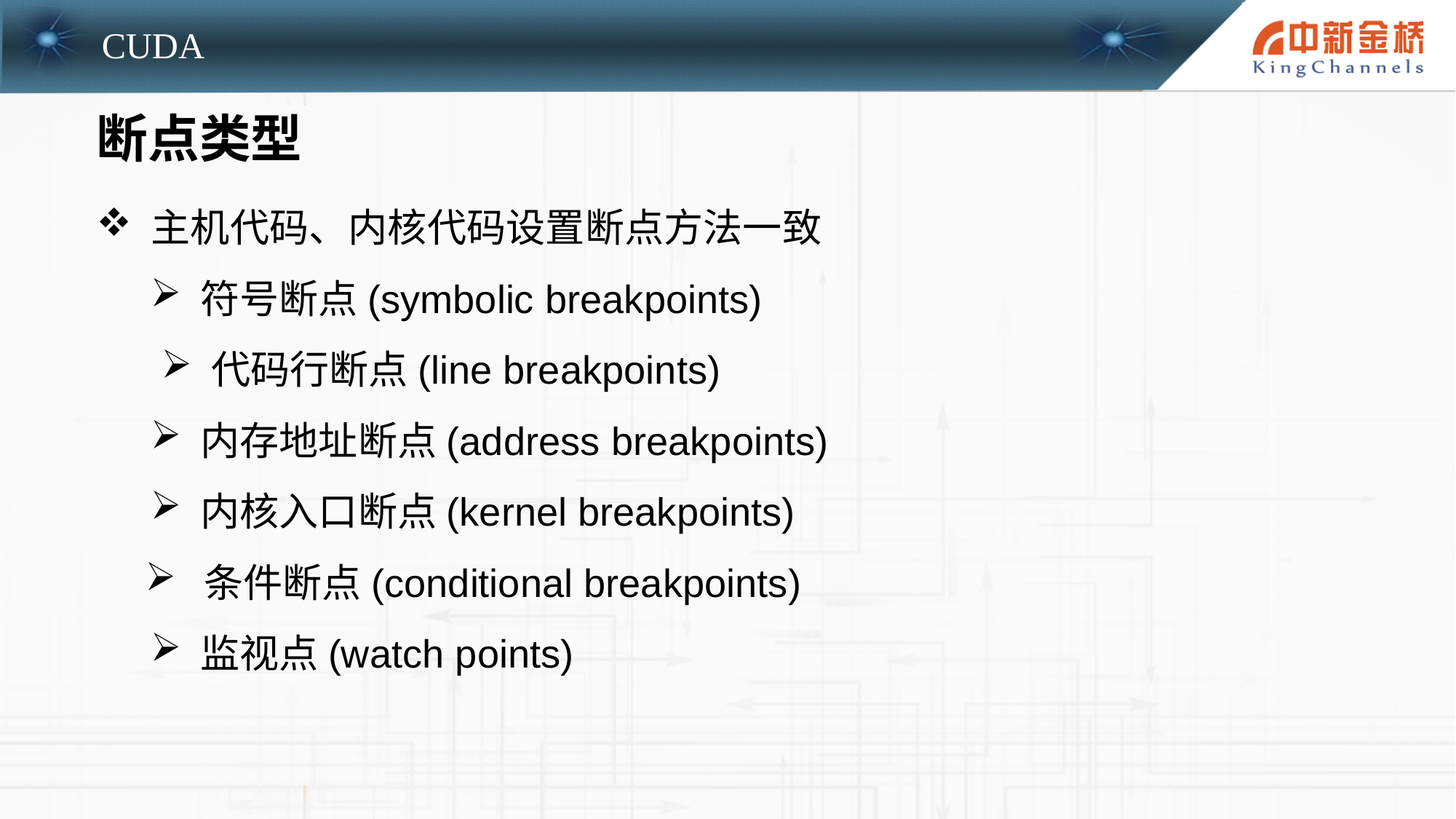

断点类型
主机代码、内核代码设置断点方法一致
 符号断点(symbolic breakpoints)
 代码行断点(line breakpoints)
 内存地址断点(address breakpoints)
 内核入口断点(kernel breakpoints)
  条件断点(conditional breakpoints)
 监视点(watch points)